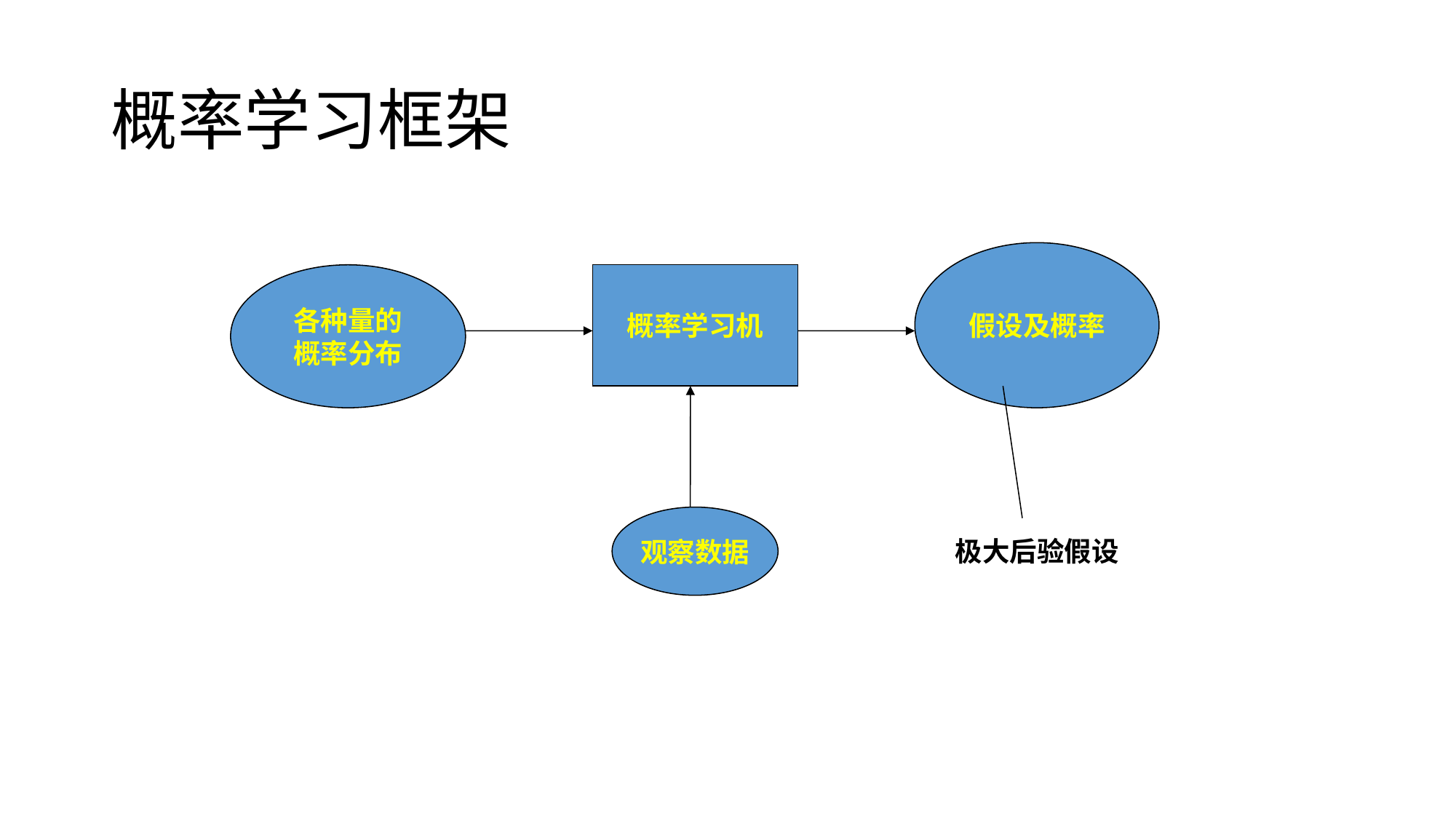

# 概率学习框架

假设及概率
各种量的
概率分布
概率学习机

观察数据
极大后验假设
27